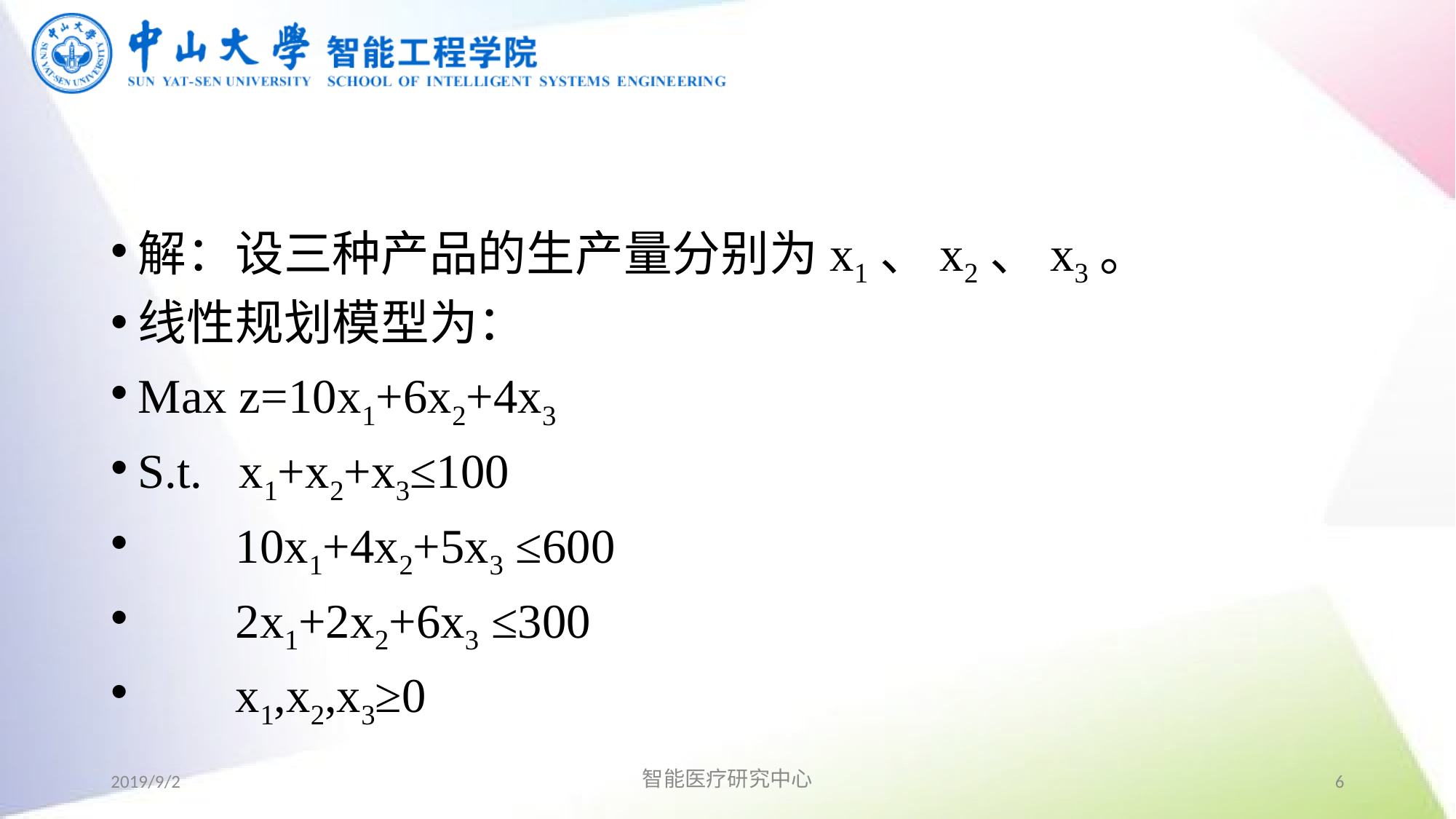

#
解：设三种产品的生产量分别为x1、x2、x3。
线性规划模型为：
Max z=10x1+6x2+4x3
S.t.   x1+x2+x3≤100
        10x1+4x2+5x3 ≤600
        2x1+2x2+6x3 ≤300
        x1,x2,x3≥0

2019/9/2
智能医疗研究中心
6